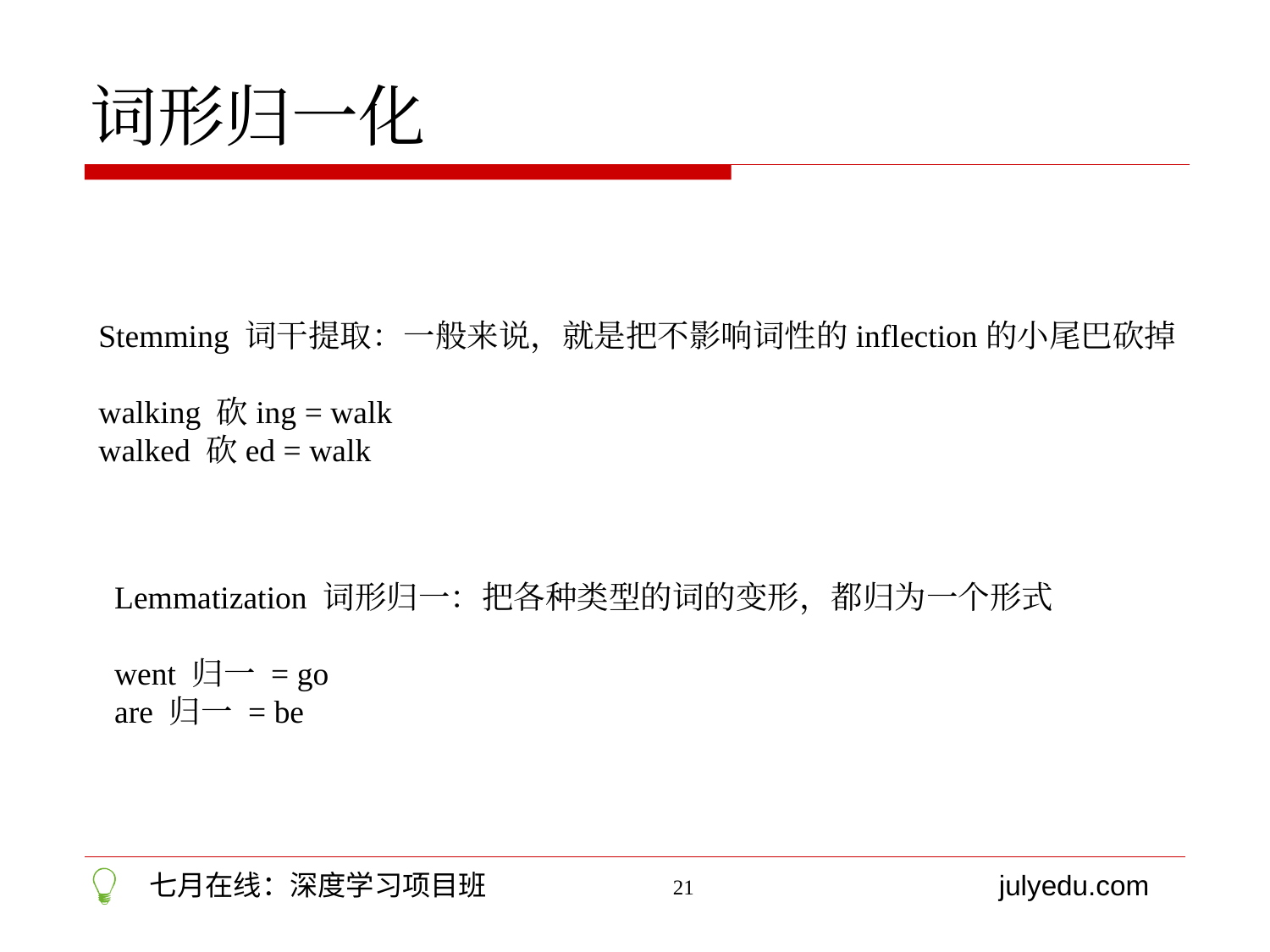

词形归一化
Stemming 词干提取：一般来说，就是把不影响词性的inflection的小尾巴砍掉

walking 砍ing = walk
walked 砍ed = walk
Lemmatization 词形归一：把各种类型的词的变形，都归为一个形式

went 归一 = go
are 归一 = be
21